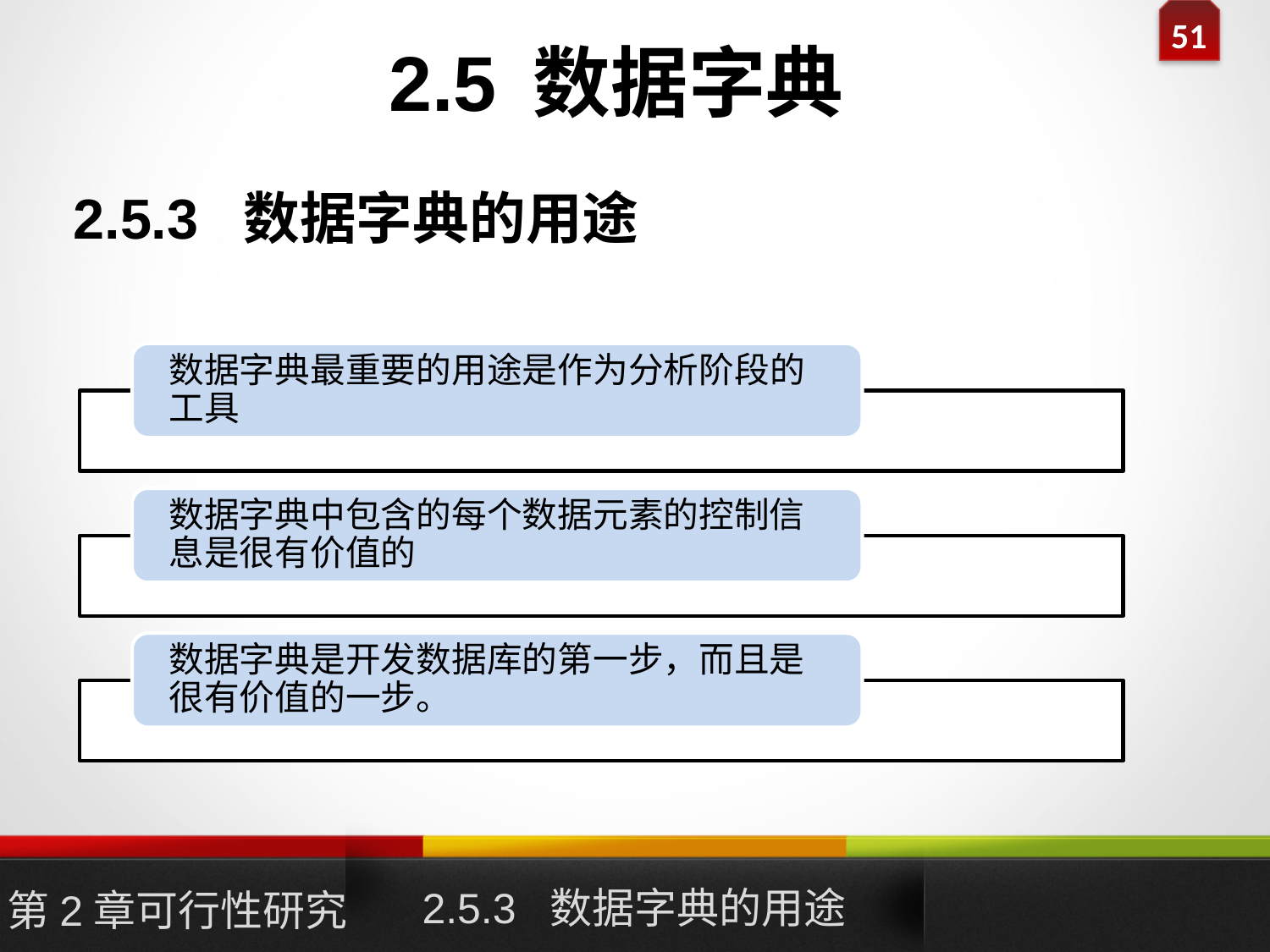

# 2.5 数据字典
2.5.3  数据字典的用途
数据字典最重要的用途是作为分析阶段的工具
数据字典中包含的每个数据元素的控制信息是很有价值的
数据字典是开发数据库的第一步，而且是很有价值的一步。
2.5.3  数据字典的用途
第2章可行性研究